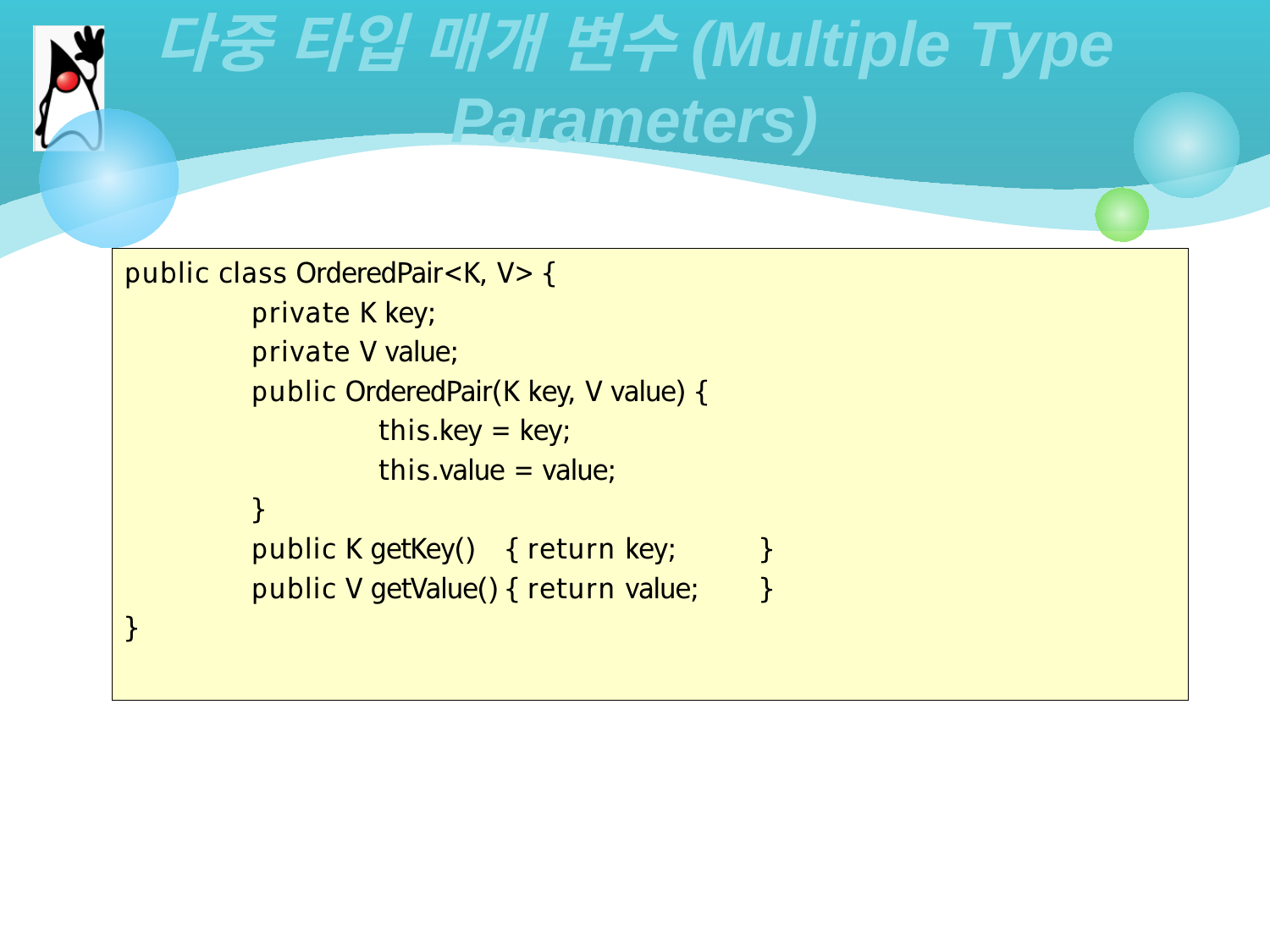

# 다중 타입 매개 변수(Multiple Type Parameters)
public class OrderedPair<K, V> {
	private K key;
	private V value;
	public OrderedPair(K key, V value) {
		this.key = key;
		this.value = value;
	}
	public K getKey()	{ return key; 	}
	public V getValue()	{ return value; 	}
}